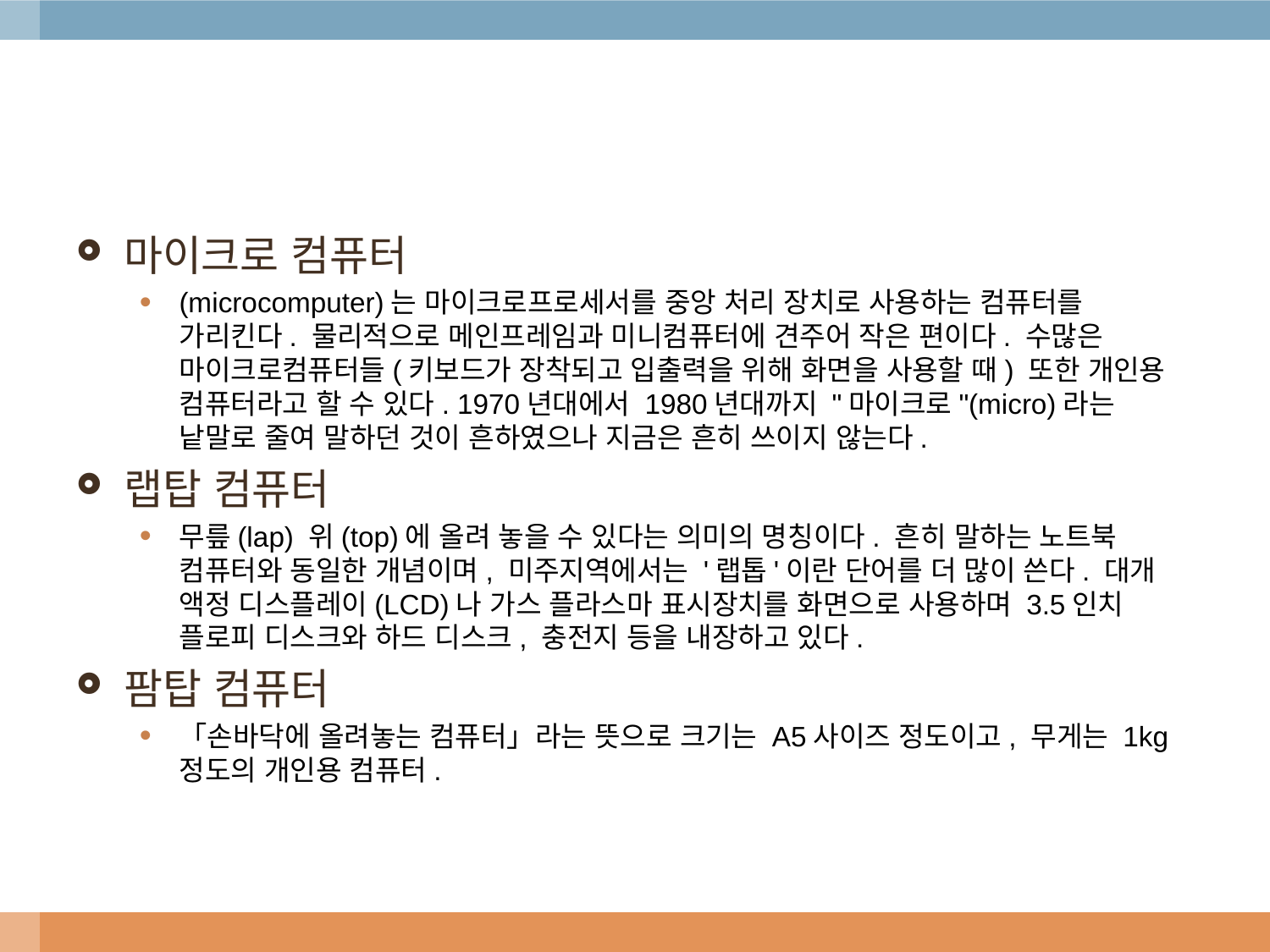

#
마이크로 컴퓨터
(microcomputer)는 마이크로프로세서를 중앙 처리 장치로 사용하는 컴퓨터를 가리킨다. 물리적으로 메인프레임과 미니컴퓨터에 견주어 작은 편이다. 수많은 마이크로컴퓨터들(키보드가 장착되고 입출력을 위해 화면을 사용할 때) 또한 개인용 컴퓨터라고 할 수 있다. 1970년대에서 1980년대까지 "마이크로"(micro)라는 낱말로 줄여 말하던 것이 흔하였으나 지금은 흔히 쓰이지 않는다.
랩탑 컴퓨터
무릎(lap) 위(top)에 올려 놓을 수 있다는 의미의 명칭이다. 흔히 말하는 노트북 컴퓨터와 동일한 개념이며, 미주지역에서는 '랩톱'이란 단어를 더 많이 쓴다. 대개 액정 디스플레이(LCD)나 가스 플라스마 표시장치를 화면으로 사용하며 3.5인치 플로피 디스크와 하드 디스크, 충전지 등을 내장하고 있다.
팜탑 컴퓨터
「손바닥에 올려놓는 컴퓨터」라는 뜻으로 크기는 A5사이즈 정도이고, 무게는 1kg 정도의 개인용 컴퓨터.